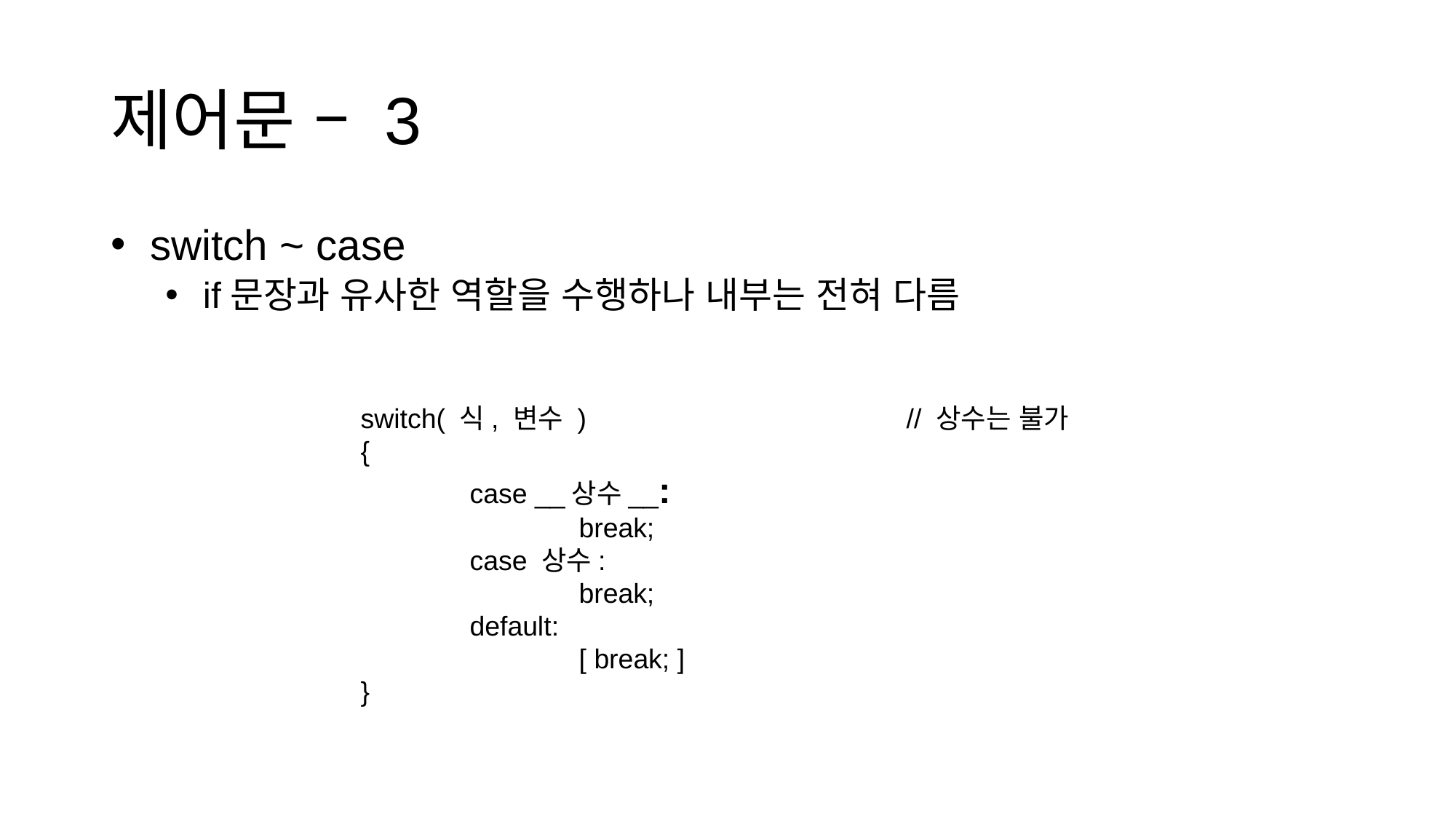

# 제어문 – 3
 switch ~ case
 if문장과 유사한 역할을 수행하나 내부는 전혀 다름
switch( 식, 변수 )			// 상수는 불가
{
	case __상수__:
		break;
	case 상수:
		break;
	default:
		[ break; ]
}